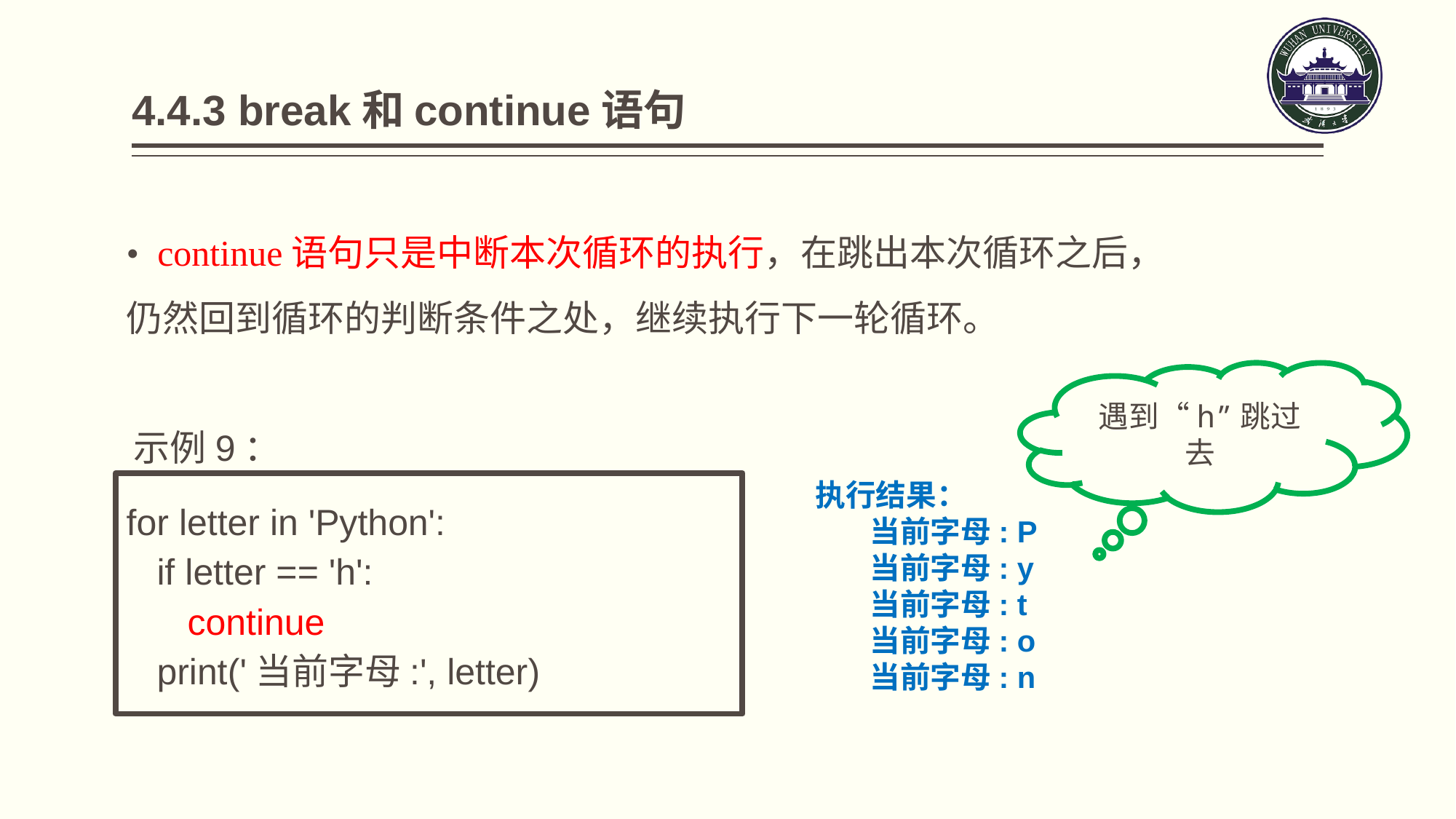

# 4.4.3 break和continue语句
•  continue语句只是中断本次循环的执行，在跳出本次循环之后，仍然回到循环的判断条件之处，继续执行下一轮循环。
遇到“h”跳过去
示例9：
执行结果：
当前字母: P
当前字母: y
当前字母: t
当前字母: o
当前字母: n

for letter in 'Python':
   if letter == 'h':
      continue
   print('当前字母:', letter)